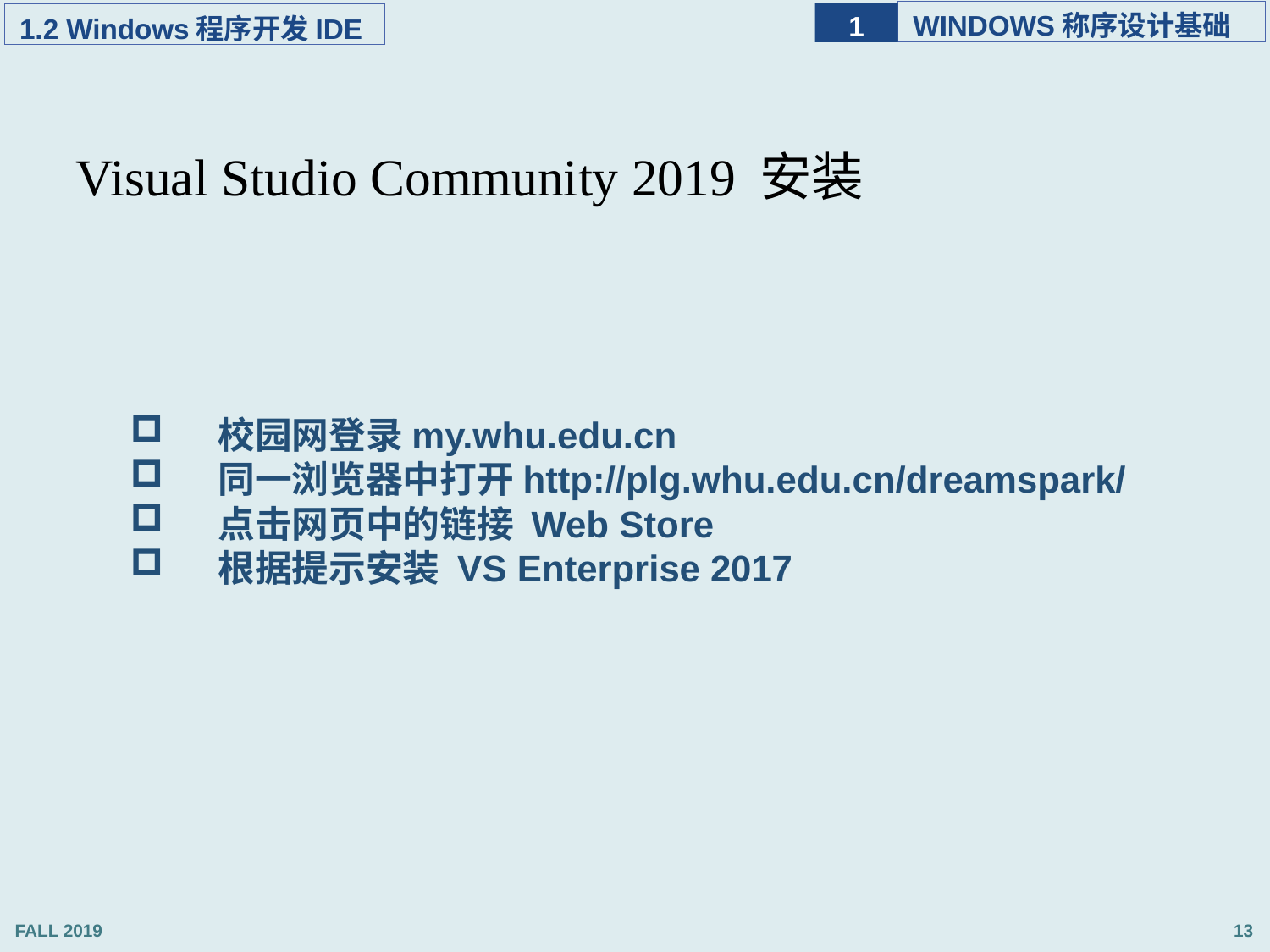

Visual Studio Community 2019 安装
    校园网登录my.whu.edu.cn
    同一浏览器中打开http://plg.whu.edu.cn/dreamspark/
    点击网页中的链接 Web Store
    根据提示安装 VS Enterprise 2017